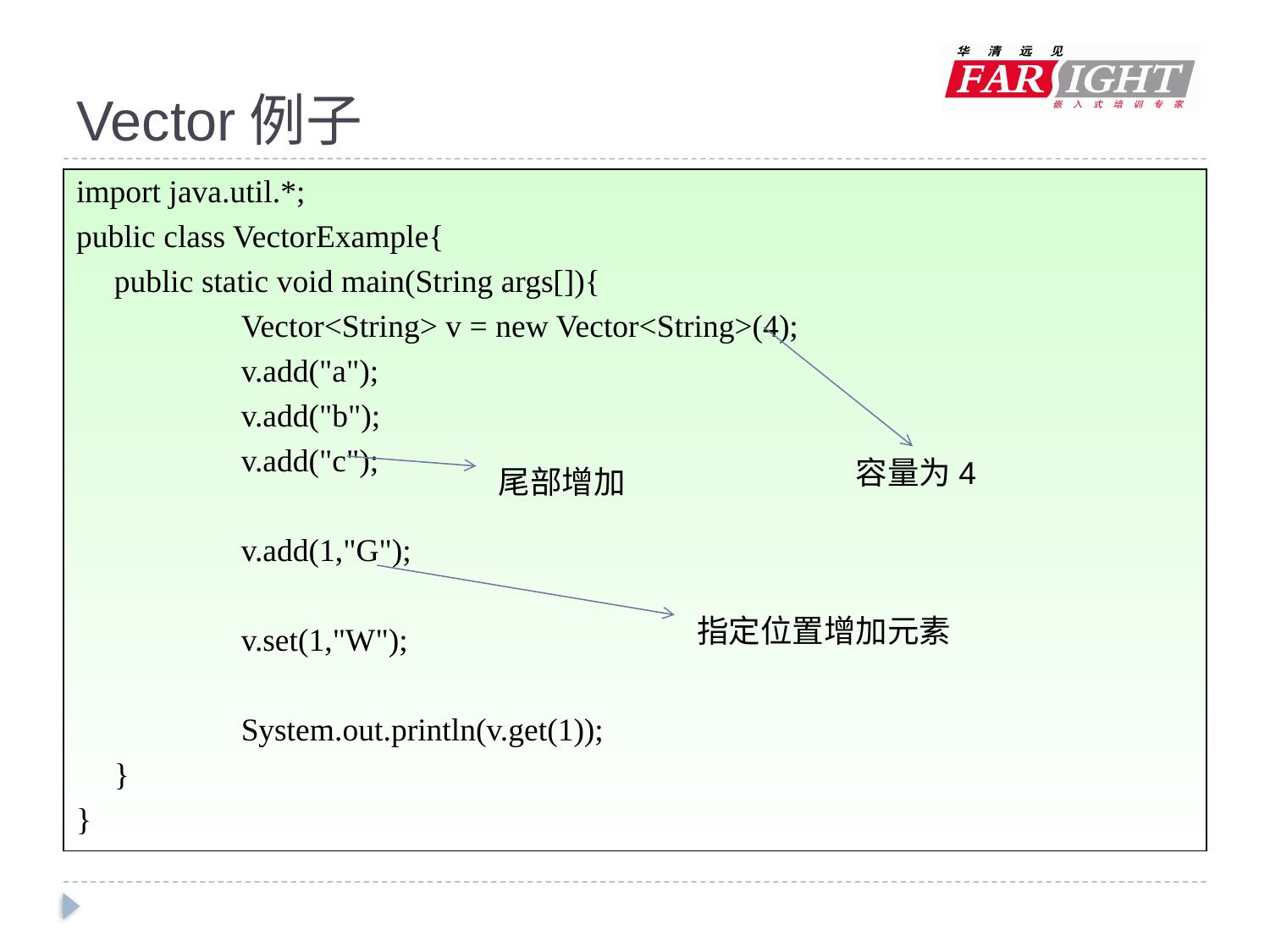

# Vector例子
import java.util.*;
public class VectorExample{
	public static void main(String args[]){
		Vector<String> v = new Vector<String>(4);
		v.add("a");
		v.add("b");
		v.add("c");

		v.add(1,"G");

		v.set(1,"W");

		System.out.println(v.get(1));
	}
}
容量为4
尾部增加
指定位置增加元素